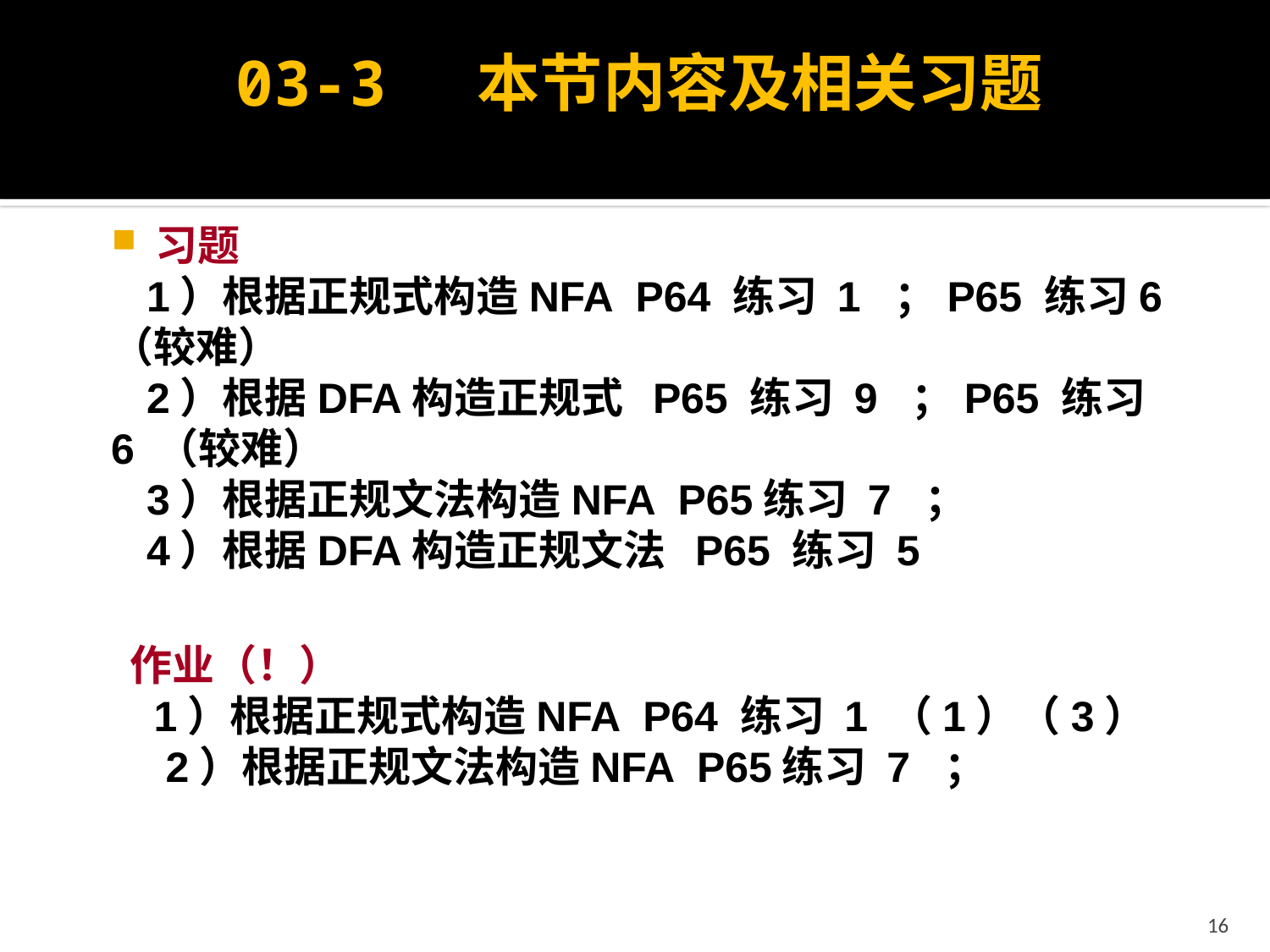

# 03-3  本节内容及相关习题
习题
   1）根据正规式构造NFA  P64 练习 1  ；P65 练习6 （较难）
   2）根据DFA构造正规式  P65 练习 9  ；P65 练习6 （较难）
   3）根据正规文法构造NFA  P65练习 7  ；
   4）根据DFA构造正规文法  P65 练习 5
作业（！）
  1）根据正规式构造NFA  P64 练习 1 （1）（3）
   2）根据正规文法构造NFA  P65练习 7  ；
16